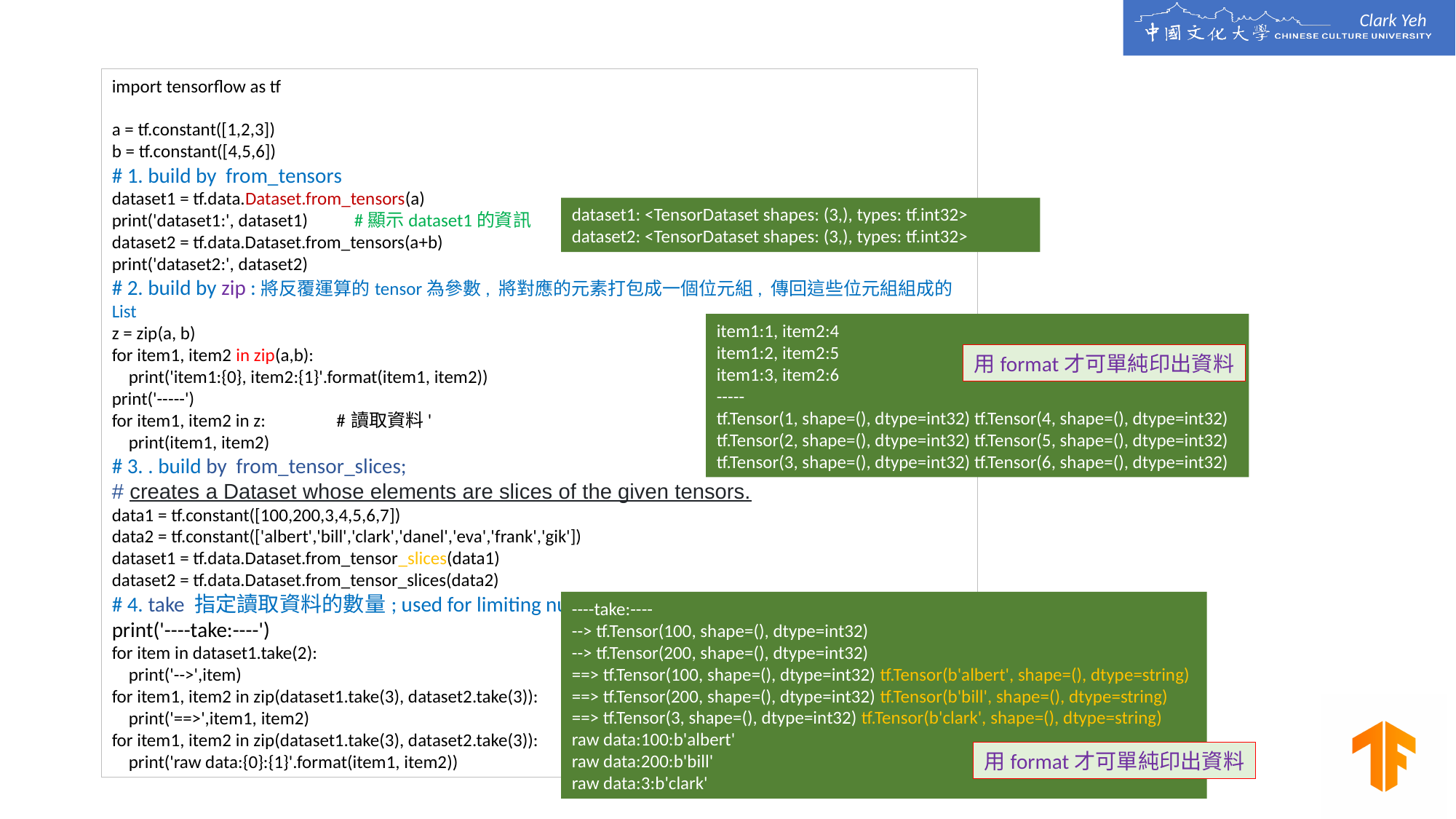

import tensorflow as tf

a = tf.constant([1,2,3])
b = tf.constant([4,5,6])
# 1. build by  from_tensors
dataset1 = tf.data.Dataset.from_tensors(a)
print('dataset1:', dataset1)           #顯示dataset1的資訊
dataset2 = tf.data.Dataset.from_tensors(a+b)
print('dataset2:', dataset2)
# 2. build by zip :將反覆運算的tensor為參數, 將對應的元素打包成一個位元組, 傳回這些位元組組成的List
z = zip(a, b)
for item1, item2 in zip(a,b):
    print('item1:{0}, item2:{1}'.format(item1, item2))
print('-----')
for item1, item2 in z:                 #讀取資料'
    print(item1, item2)
# 3. . build by  from_tensor_slices;
# creates a Dataset whose elements are slices of the given tensors.
data1 = tf.constant([100,200,3,4,5,6,7])
data2 = tf.constant(['albert','bill','clark','danel','eva','frank','gik'])
dataset1 = tf.data.Dataset.from_tensor_slices(data1)
dataset2 = tf.data.Dataset.from_tensor_slices(data2)
# 4. take 指定讀取資料的數量; used for limiting number of items in dataset.
print('----take:----')
for item in dataset1.take(2):
    print('-->',item)
for item1, item2 in zip(dataset1.take(3), dataset2.take(3)):
    print('==>',item1, item2)
for item1, item2 in zip(dataset1.take(3), dataset2.take(3)):
    print('raw data:{0}:{1}'.format(item1, item2))
dataset1: <TensorDataset shapes: (3,), types: tf.int32>
dataset2: <TensorDataset shapes: (3,), types: tf.int32>
item1:1, item2:4
item1:2, item2:5
item1:3, item2:6
-----
tf.Tensor(1, shape=(), dtype=int32) tf.Tensor(4, shape=(), dtype=int32)
tf.Tensor(2, shape=(), dtype=int32) tf.Tensor(5, shape=(), dtype=int32)
tf.Tensor(3, shape=(), dtype=int32) tf.Tensor(6, shape=(), dtype=int32)
用format才可單純印出資料
----take:----
--> tf.Tensor(100, shape=(), dtype=int32)
--> tf.Tensor(200, shape=(), dtype=int32)
==> tf.Tensor(100, shape=(), dtype=int32) tf.Tensor(b'albert', shape=(), dtype=string)
==> tf.Tensor(200, shape=(), dtype=int32) tf.Tensor(b'bill', shape=(), dtype=string)
==> tf.Tensor(3, shape=(), dtype=int32) tf.Tensor(b'clark', shape=(), dtype=string)
raw data:100:b'albert'
raw data:200:b'bill'
raw data:3:b'clark'
用format才可單純印出資料